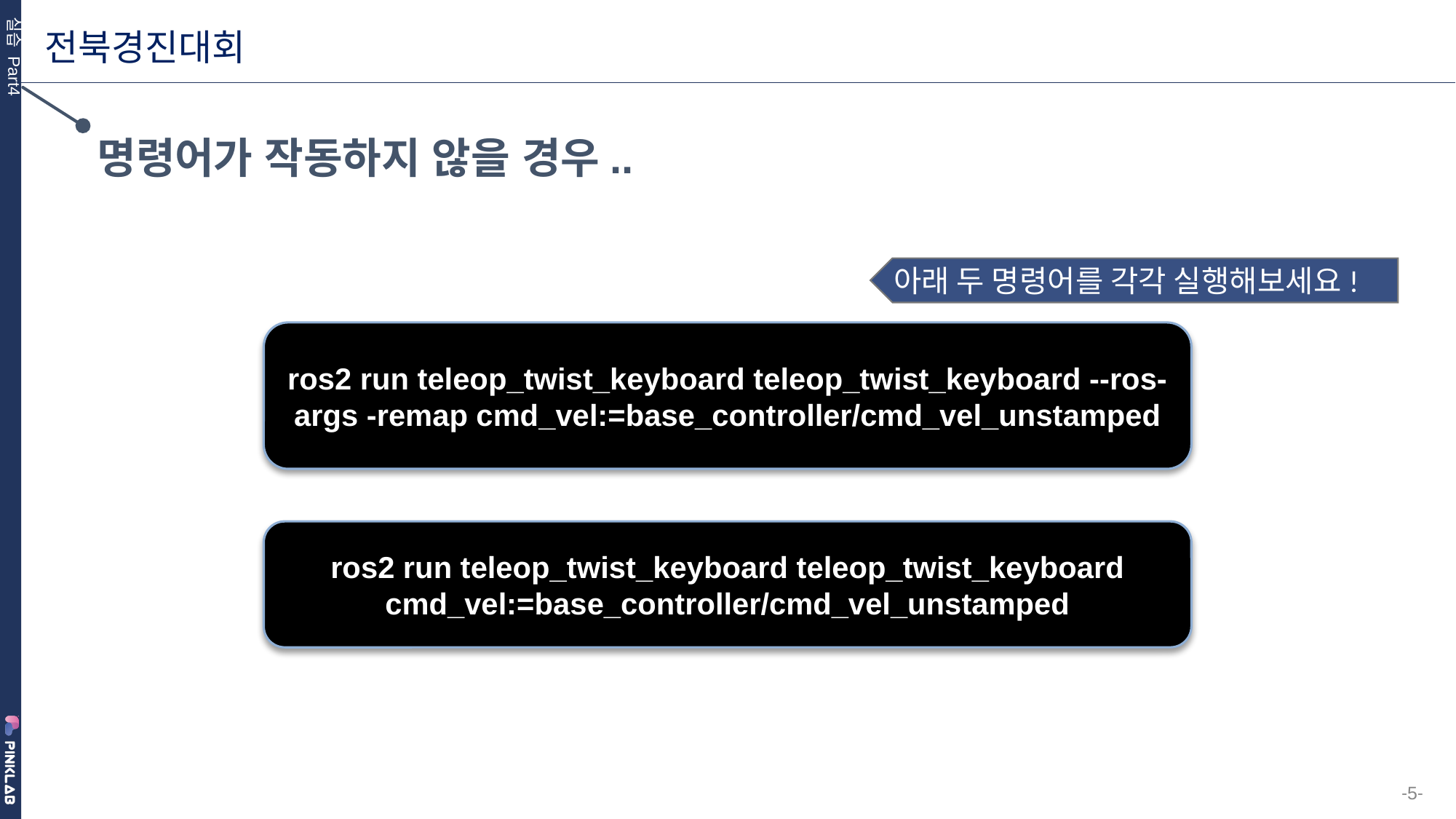

명령어가 작동하지 않을 경우..
아래 두 명령어를 각각 실행해보세요!
ros2 run teleop_twist_keyboard teleop_twist_keyboard --ros-args -remap cmd_vel:=base_controller/cmd_vel_unstamped
ros2 run teleop_twist_keyboard teleop_twist_keyboard cmd_vel:=base_controller/cmd_vel_unstamped